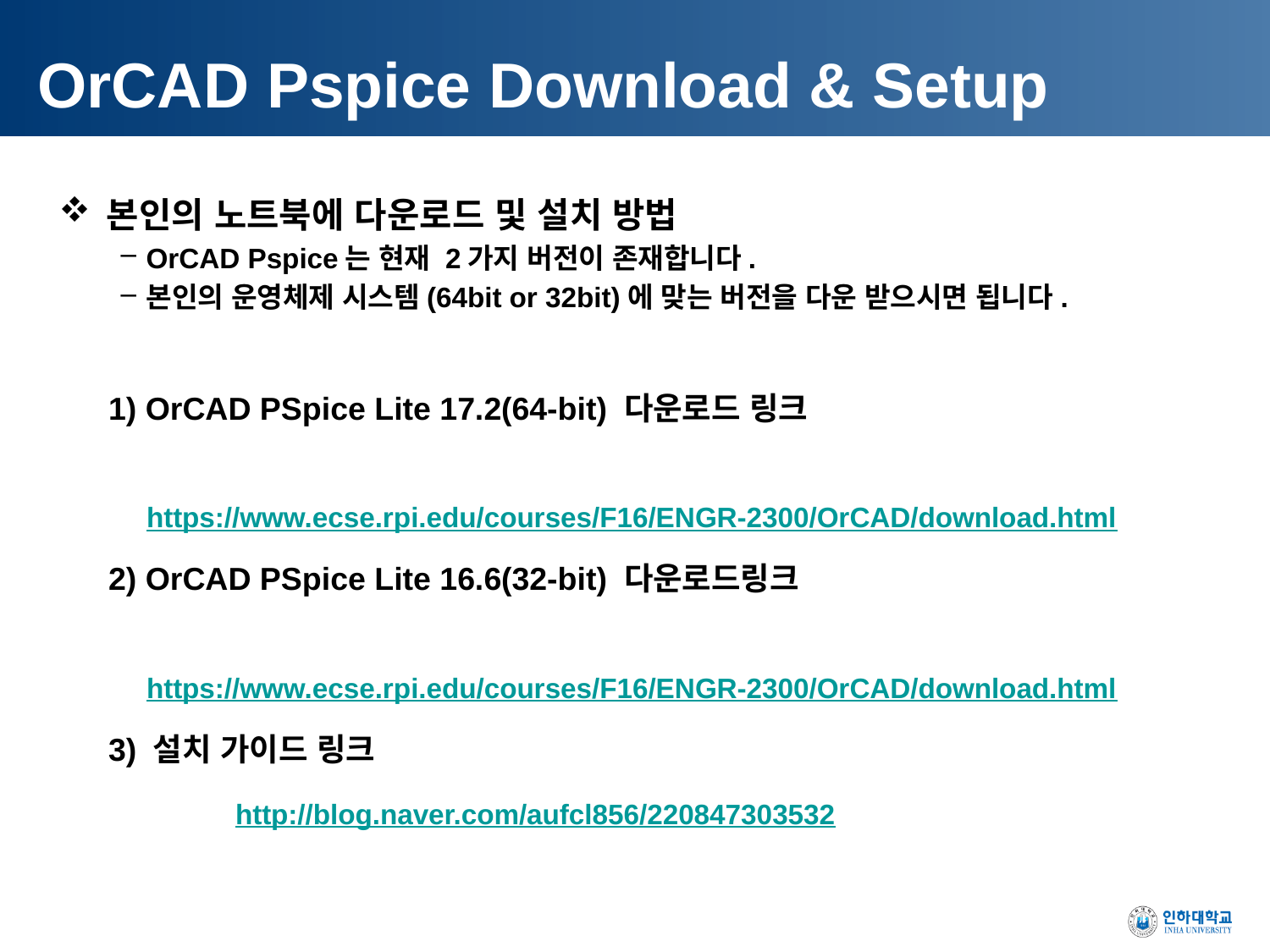

# OrCAD Pspice Download & Setup
본인의 노트북에 다운로드 및 설치 방법
OrCAD Pspice는 현재 2가지 버전이 존재합니다.
본인의 운영체제 시스템(64bit or 32bit)에 맞는 버전을 다운 받으시면 됩니다.

1) OrCAD PSpice Lite 17.2(64-bit) 다운로드 링크
	https://www.ecse.rpi.edu/courses/F16/ENGR-2300/OrCAD/download.html
2) OrCAD PSpice Lite 16.6(32-bit) 다운로드링크
	https://www.ecse.rpi.edu/courses/F16/ENGR-2300/OrCAD/download.html
3) 설치 가이드 링크
	http://blog.naver.com/aufcl856/220847303532